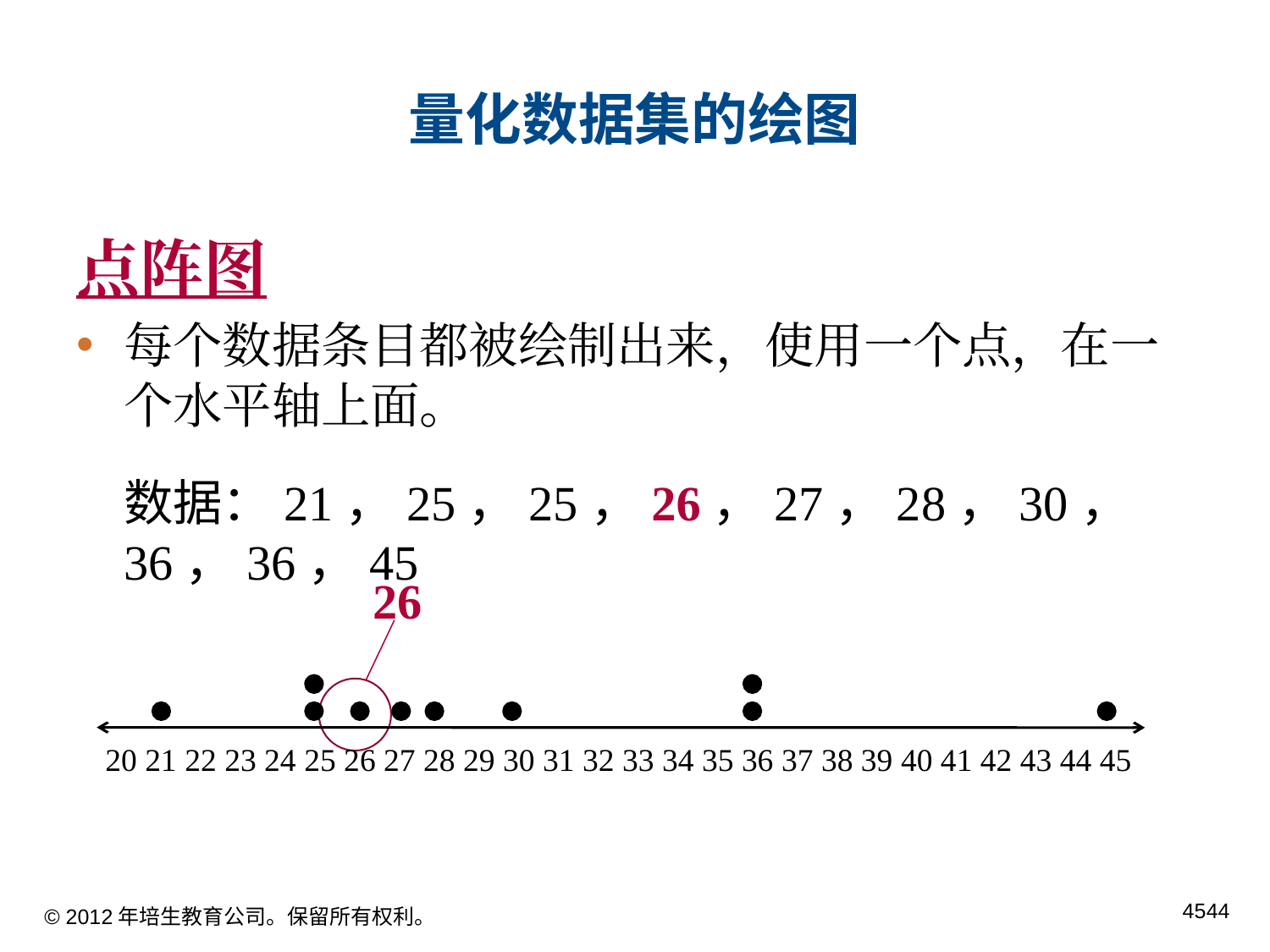

# 量化数据集的绘图
点阵图
每个数据条目都被绘制出来，使用一个点，在一个水平轴上面。
数据：21，25，25，26，27，28，30，36，36，45
26

20 21 22 23 24 25 26 27 28 29 30 31 32 33 34 35 36 37 38 39 40 41 42 43 44 45
© 2012年培生教育公司。保留所有权利。
4544